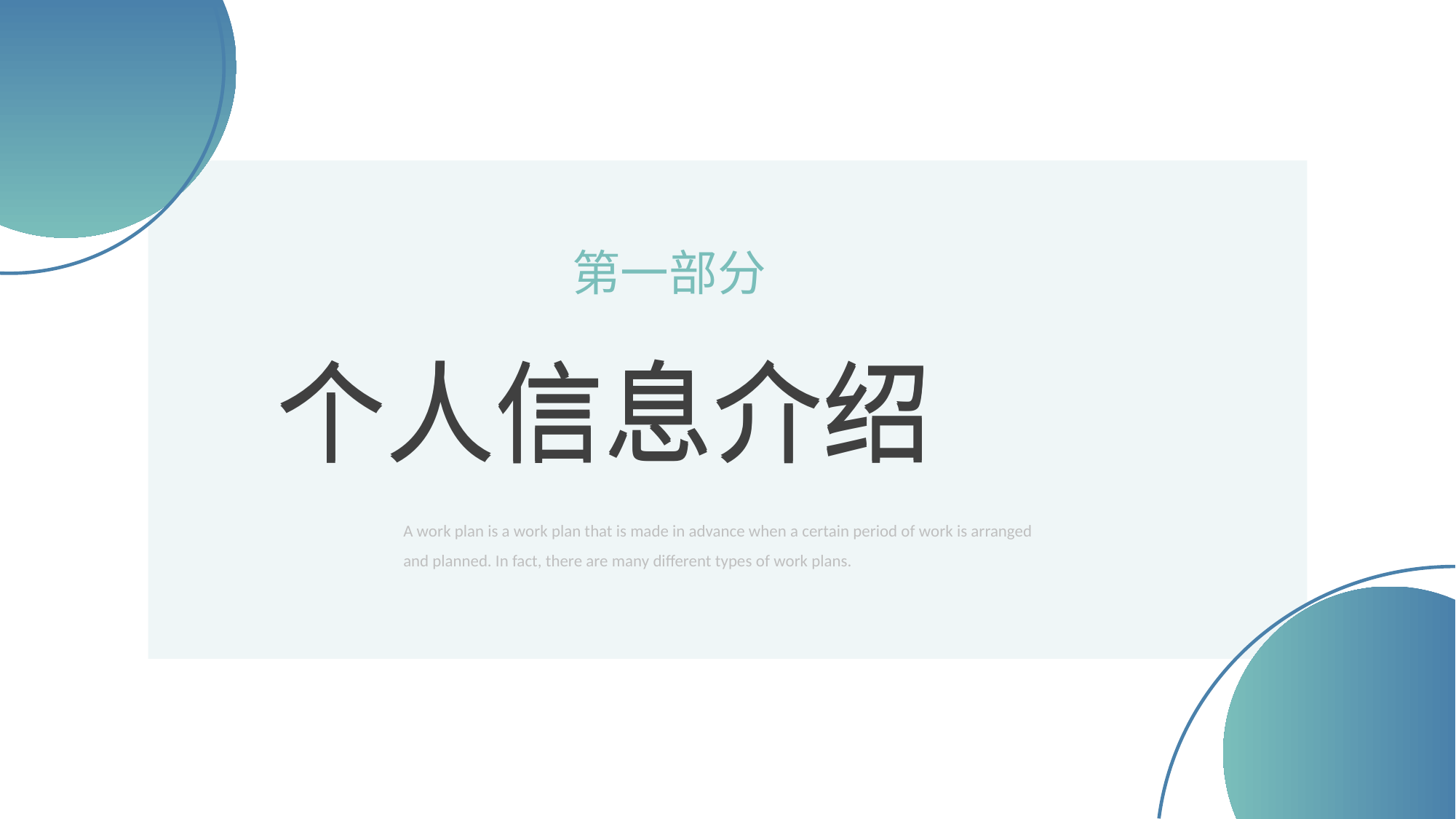

第一部分
个人信息介绍
个人信息介绍
A work plan is a work plan that is made in advance when a certain period of work is arranged and planned. In fact, there are many different types of work plans.